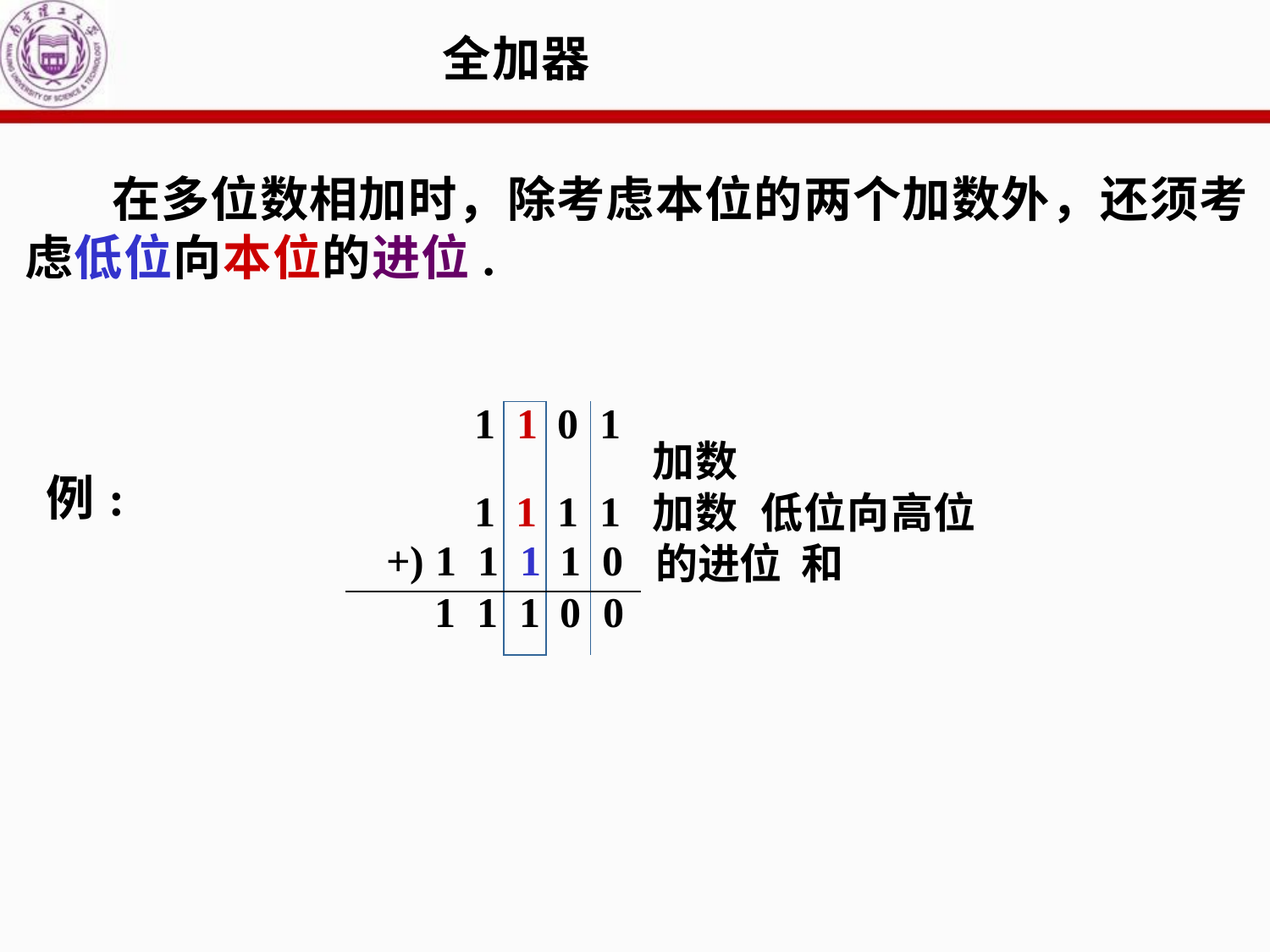

全加器
# 在多位数相加时，除考虑本位的两个加数外，还须考  虑低位向本位的进位.
| 1 | 1 | 0 | 1 |
| --- | --- | --- | --- |
| 1 | 1 | 1 | 1 |
| +) 1 1 | 1 | 1 | 0 |
| 1 1 | 1 | 0 | 0 |
加数
加数  低位向高位的进位  和
例: